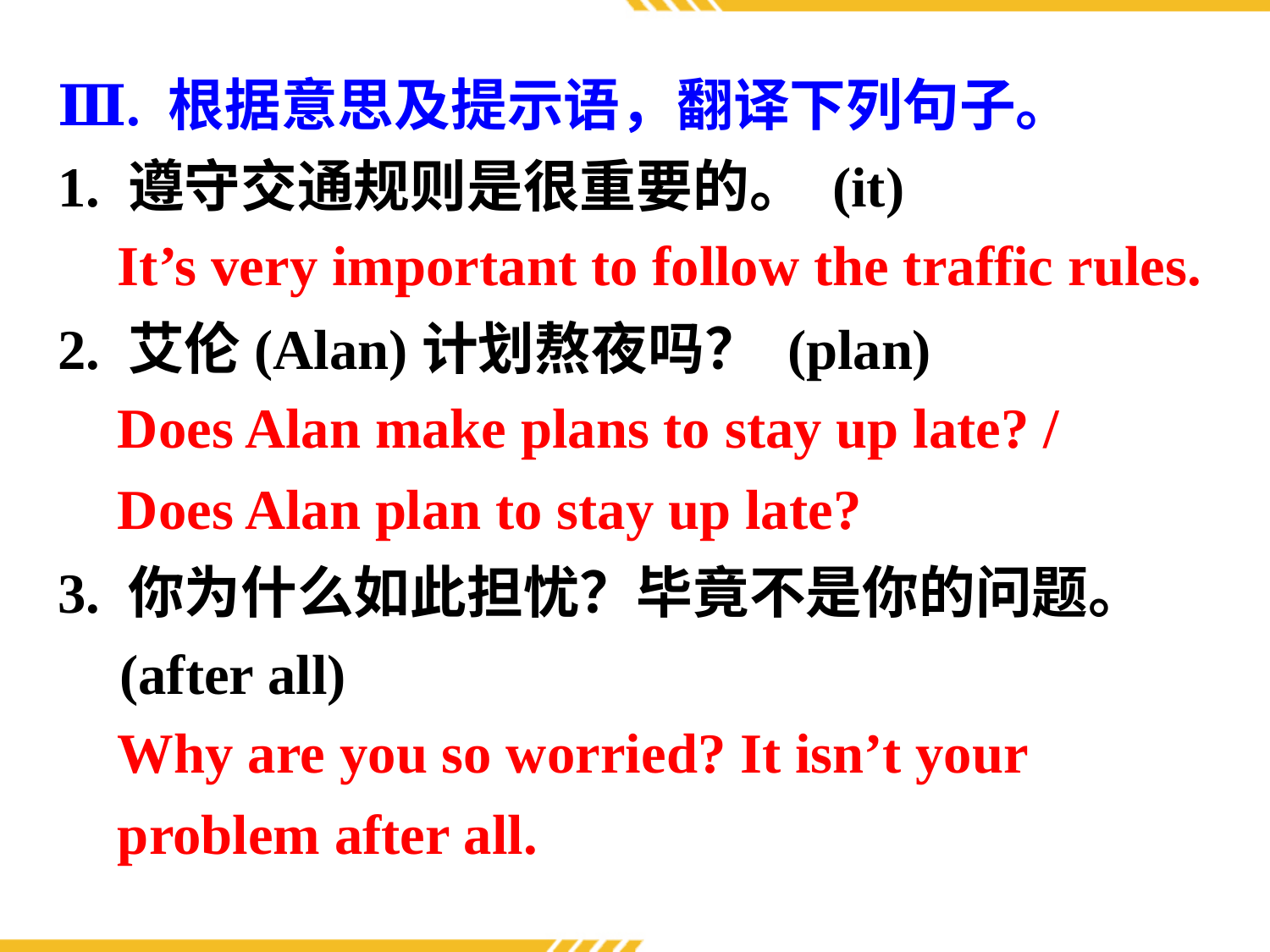

Ⅲ. 根据意思及提示语，翻译下列句子。
1. 遵守交通规则是很重要的。 (it)

2. 艾伦(Alan)计划熬夜吗？ (plan)

3. 你为什么如此担忧？毕竟不是你的问题。 (after all)
It’s very important to follow the traffic rules.

Does Alan make plans to stay up late? /
Does Alan plan to stay up late?

Why are you so worried? It isn’t your problem after all.